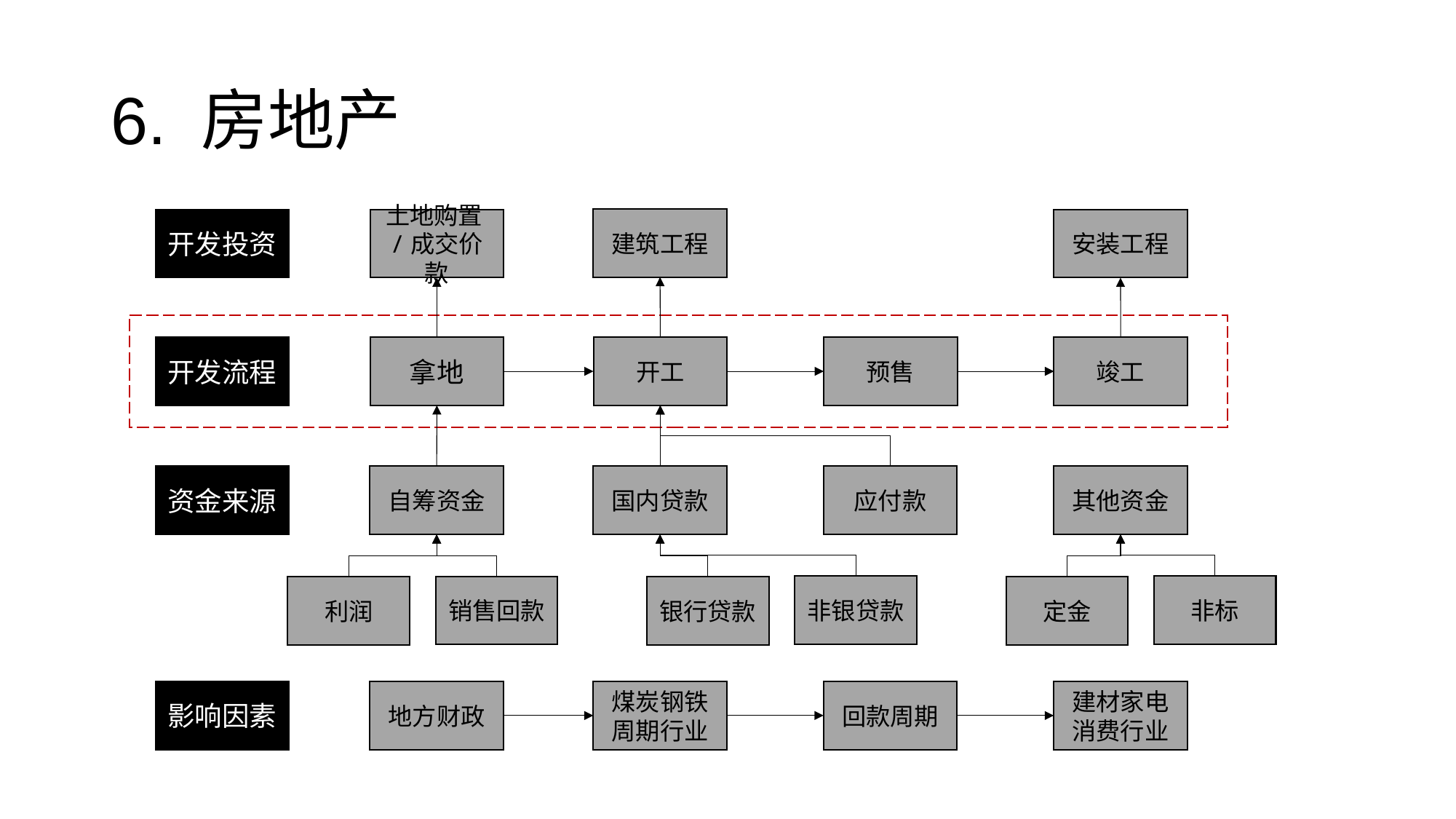

# 6. 房地产
建筑工程
安装工程
开发投资
土地购置/成交价款

开发流程
拿地
开工
预售
竣工
资金来源
自筹资金
国内贷款
应付款
其他资金
非银贷款
非标
利润
销售回款
银行贷款
定金
影响因素
地方财政
煤炭钢铁
周期行业
回款周期
建材家电
消费行业